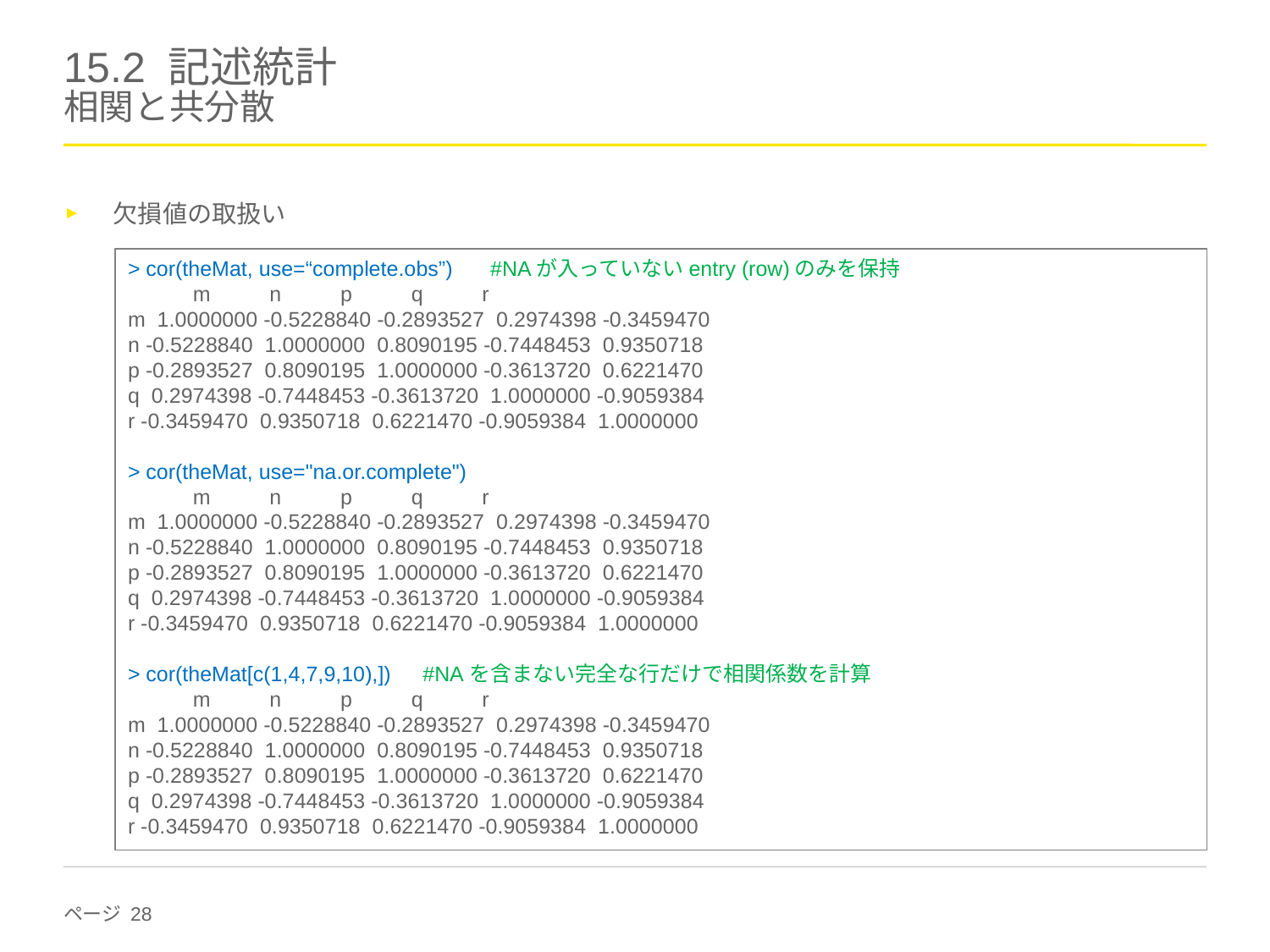

# 15.2 記述統計 相関と共分散
欠損値の取扱い

> cor(theMat, use=“complete.obs”) 　#NAが入っていないentry (row)のみを保持
           m          n          p          q          r
m  1.0000000 -0.5228840 -0.2893527  0.2974398 -0.3459470
n -0.5228840  1.0000000  0.8090195 -0.7448453  0.9350718
p -0.2893527  0.8090195  1.0000000 -0.3613720  0.6221470
q  0.2974398 -0.7448453 -0.3613720  1.0000000 -0.9059384
r -0.3459470  0.9350718  0.6221470 -0.9059384  1.0000000

> cor(theMat, use="na.or.complete")
           m          n          p          q          r
m  1.0000000 -0.5228840 -0.2893527  0.2974398 -0.3459470
n -0.5228840  1.0000000  0.8090195 -0.7448453  0.9350718
p -0.2893527  0.8090195  1.0000000 -0.3613720  0.6221470
q  0.2974398 -0.7448453 -0.3613720  1.0000000 -0.9059384
r -0.3459470  0.9350718  0.6221470 -0.9059384  1.0000000

> cor(theMat[c(1,4,7,9,10),])　#NAを含まない完全な行だけで相関係数を計算
           m          n          p          q          r
m  1.0000000 -0.5228840 -0.2893527  0.2974398 -0.3459470
n -0.5228840  1.0000000  0.8090195 -0.7448453  0.9350718
p -0.2893527  0.8090195  1.0000000 -0.3613720  0.6221470
q  0.2974398 -0.7448453 -0.3613720  1.0000000 -0.9059384
r -0.3459470  0.9350718  0.6221470 -0.9059384  1.0000000